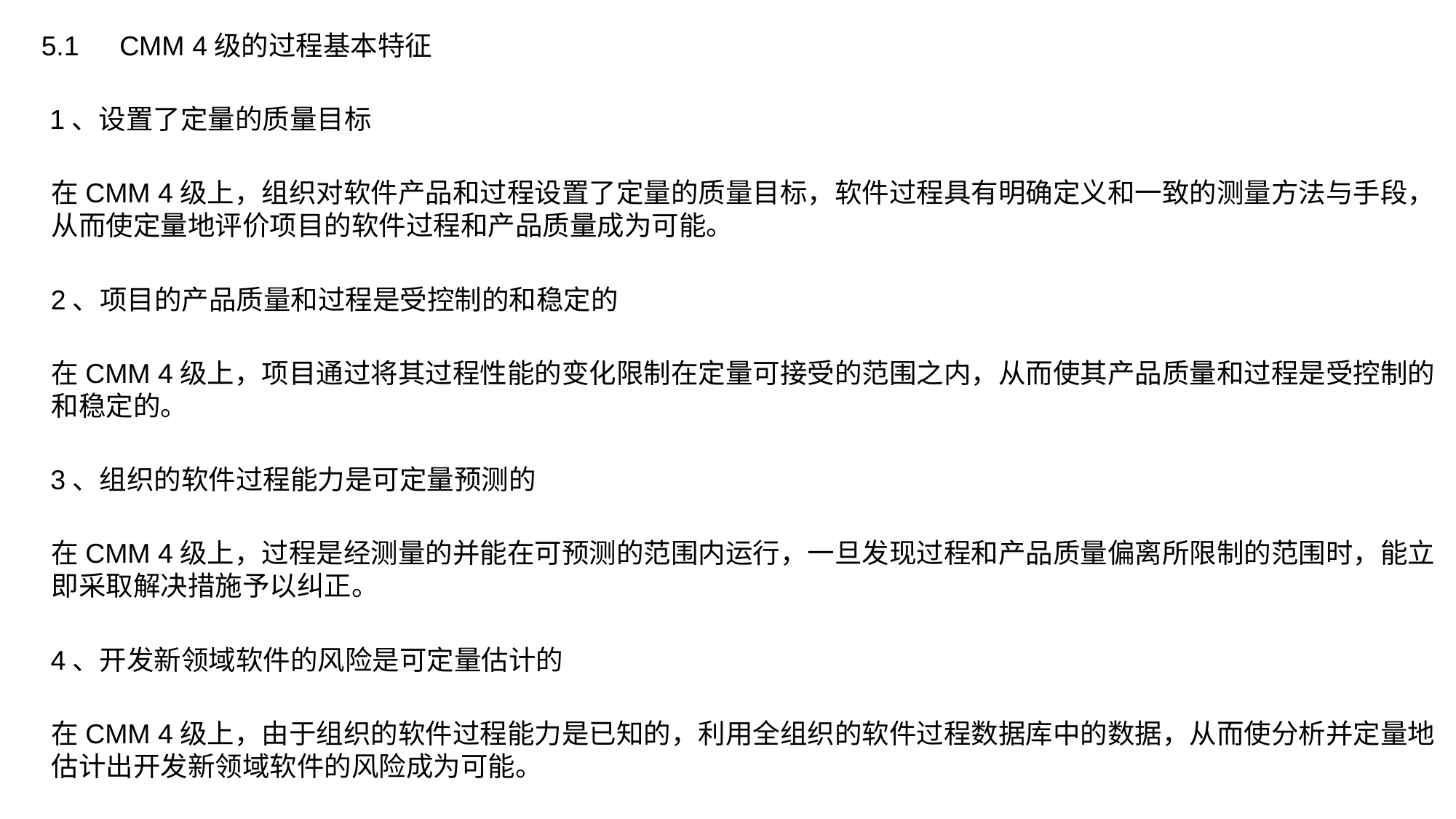

5.1　CMM 4级的过程基本特征
1、设置了定量的质量目标
在CMM 4级上，组织对软件产品和过程设置了定量的质量目标，软件过程具有明确定义和一致的测量方法与手段，从而使定量地评价项目的软件过程和产品质量成为可能。
2、项目的产品质量和过程是受控制的和稳定的
在CMM 4级上，项目通过将其过程性能的变化限制在定量可接受的范围之内，从而使其产品质量和过程是受控制的和稳定的。
3、组织的软件过程能力是可定量预测的
在CMM 4级上，过程是经测量的并能在可预测的范围内运行，一旦发现过程和产品质量偏离所限制的范围时，能立即采取解决措施予以纠正。
4、开发新领域软件的风险是可定量估计的
在CMM 4级上，由于组织的软件过程能力是已知的，利用全组织的软件过程数据库中的数据，从而使分析并定量地估计出开发新领域软件的风险成为可能。